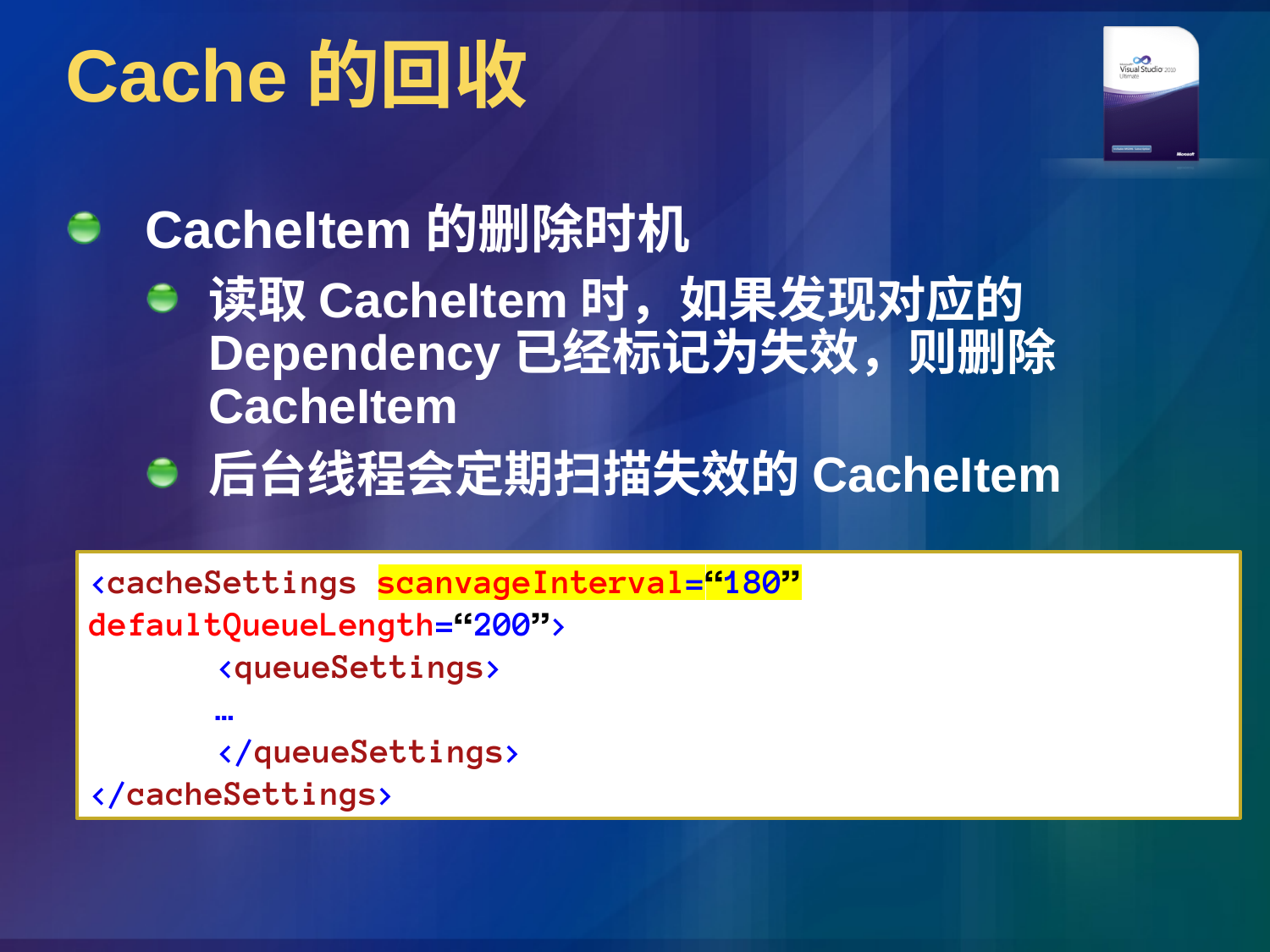

# Cache的回收
CacheItem的删除时机
读取CacheItem时，如果发现对应的Dependency已经标记为失效，则删除CacheItem
后台线程会定期扫描失效的CacheItem

<cacheSettings scanvageInterval=“180” 	defaultQueueLength=“200”>
	<queueSettings>
	…
	</queueSettings>
</cacheSettings>